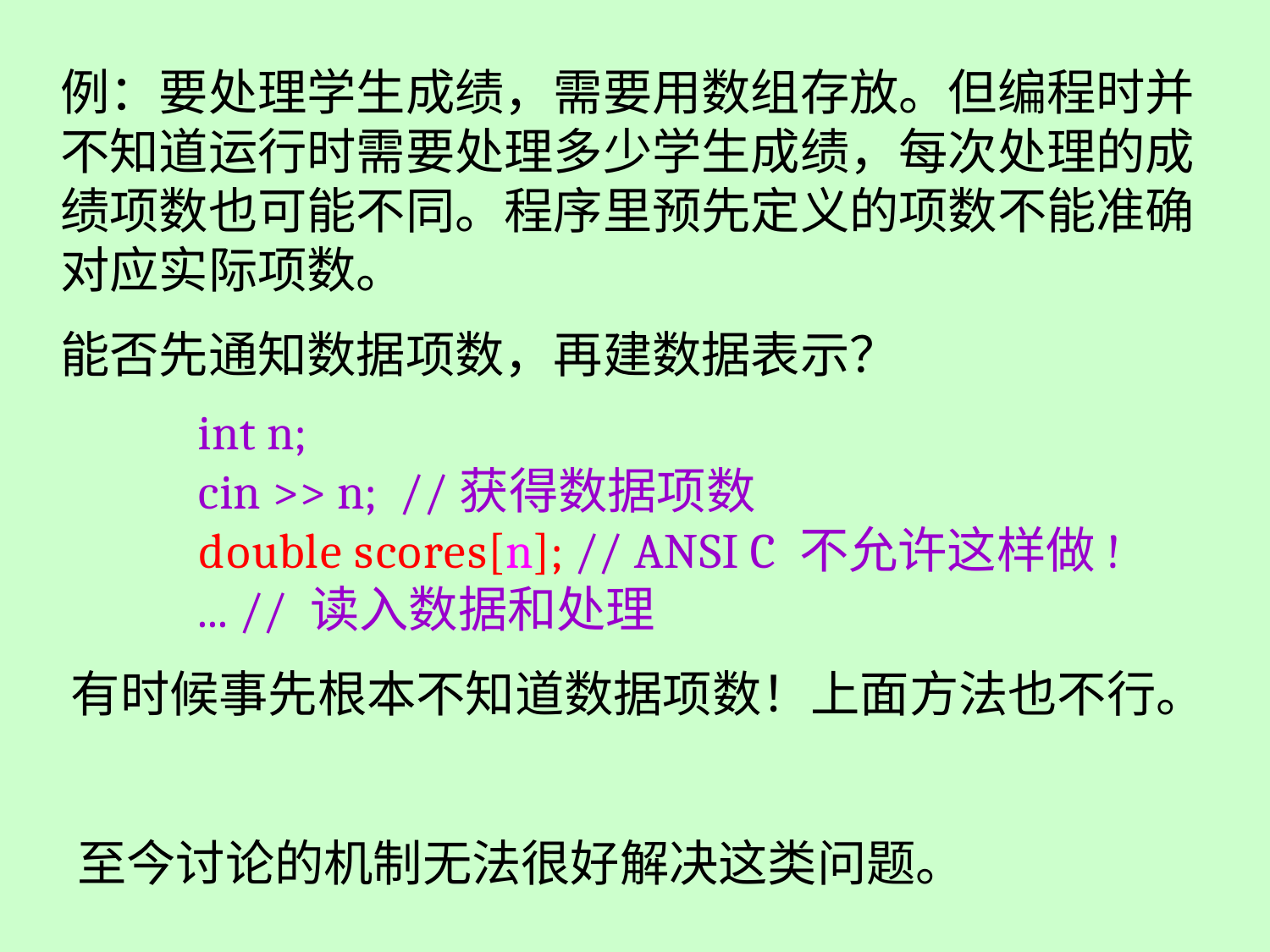

例：要处理学生成绩，需要用数组存放。但编程时并不知道运行时需要处理多少学生成绩，每次处理的成绩项数也可能不同。程序里预先定义的项数不能准确对应实际项数。
能否先通知数据项数，再建数据表示？
	int n;
	cin >> n;  //获得数据项数
	double scores[n]; // ANSI C 不允许这样做!
	... // 读入数据和处理
有时候事先根本不知道数据项数！上面方法也不行。
至今讨论的机制无法很好解决这类问题。